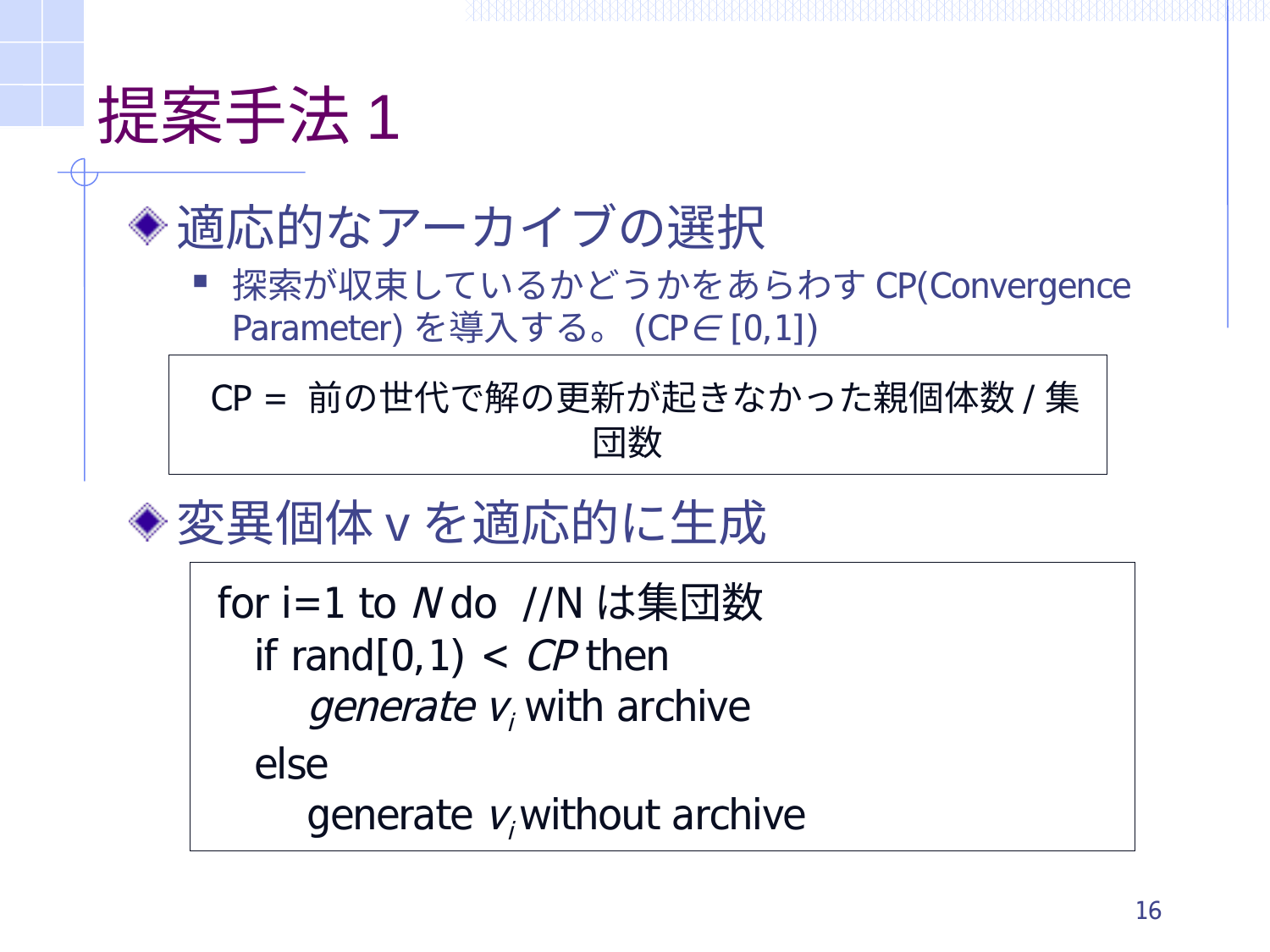

# 提案手法1
適応的なアーカイブの選択
探索が収束しているかどうかをあらわすCP(Convergence Parameter)を導入する。(CP∈ [0,1])

変異個体vを適応的に生成

 CP = 前の世代で解の更新が起きなかった親個体数/集団数
 for i=1 to N do  //Nは集団数
    if rand[0,1) < CP then
        generate vi with archive
    else
        generate vi without archive

16